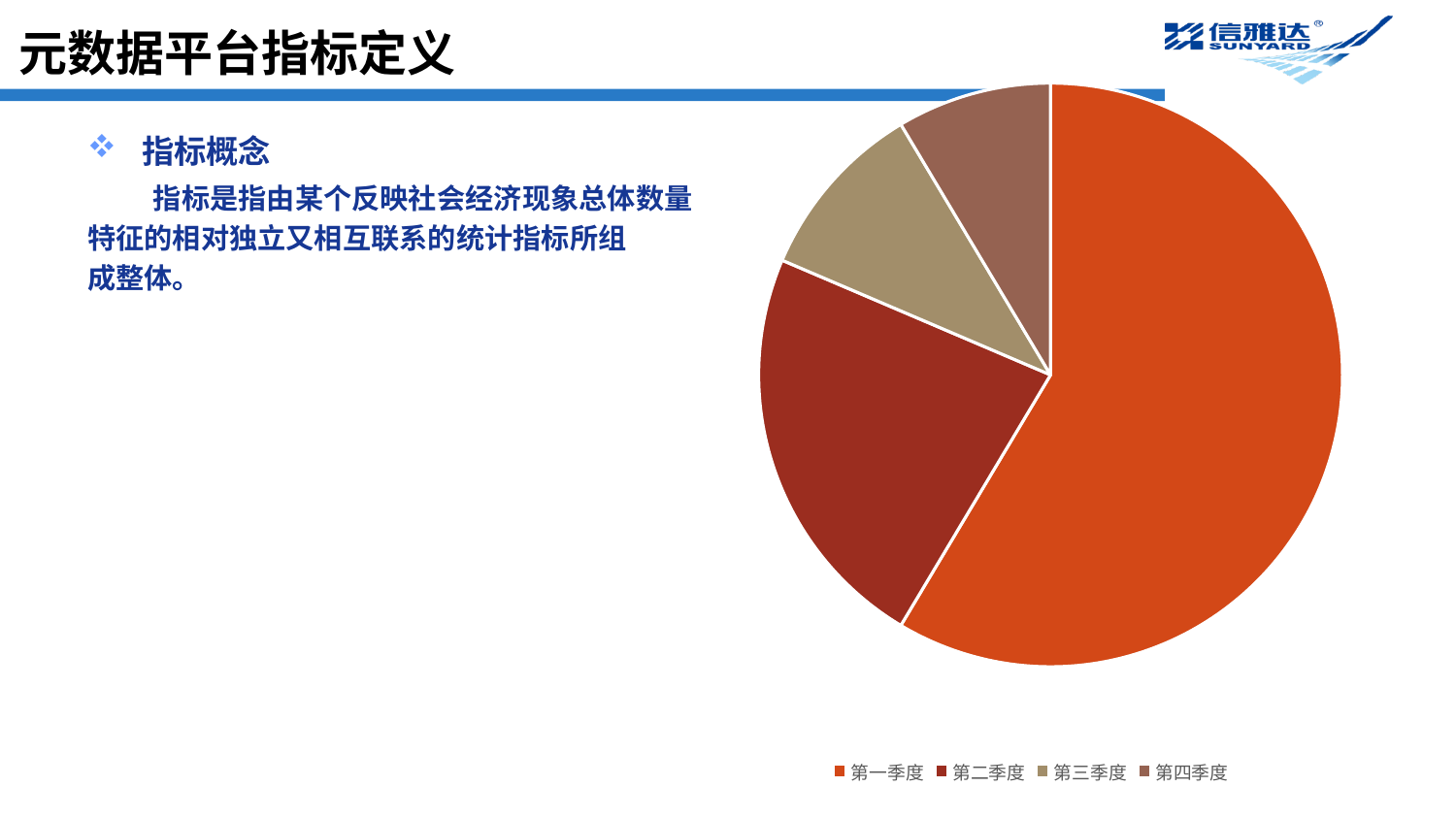

[unsupported chart]

元数据平台指标定义
指标概念
        指标是指由某个反映社会经济现象总体数量
特征的相对独立又相互联系的统计指标所组
成整体。